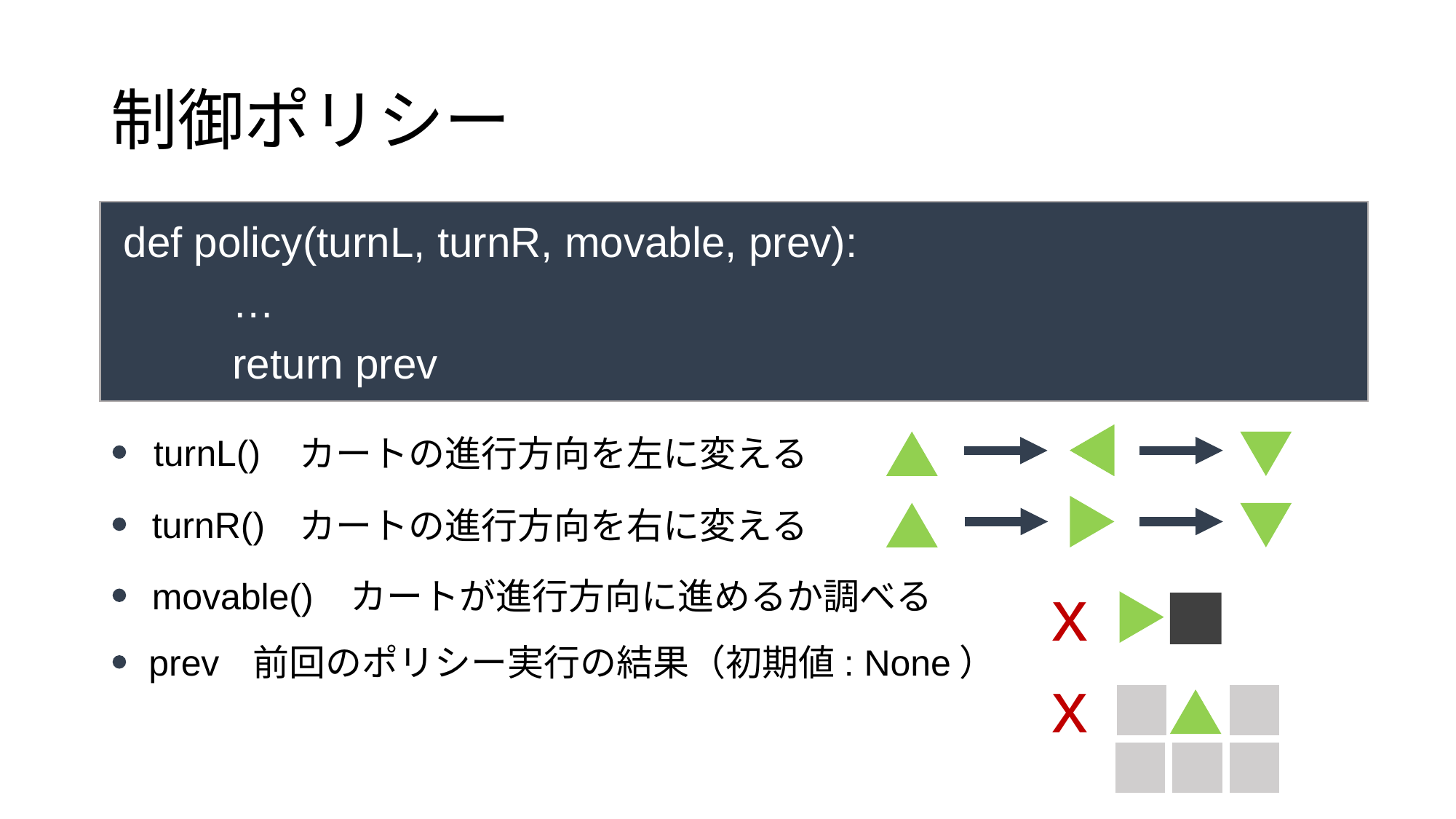

# 制御ポリシー

def policy(turnL, turnR, movable, prev):
	…
	return prev
turnL()
カートの進行方向を左に変える

turnR()
カートの進行方向を右に変える

x
movable()
カートが進行方向に進めるか調べる

prev
前回のポリシー実行の結果（初期値: None）
x